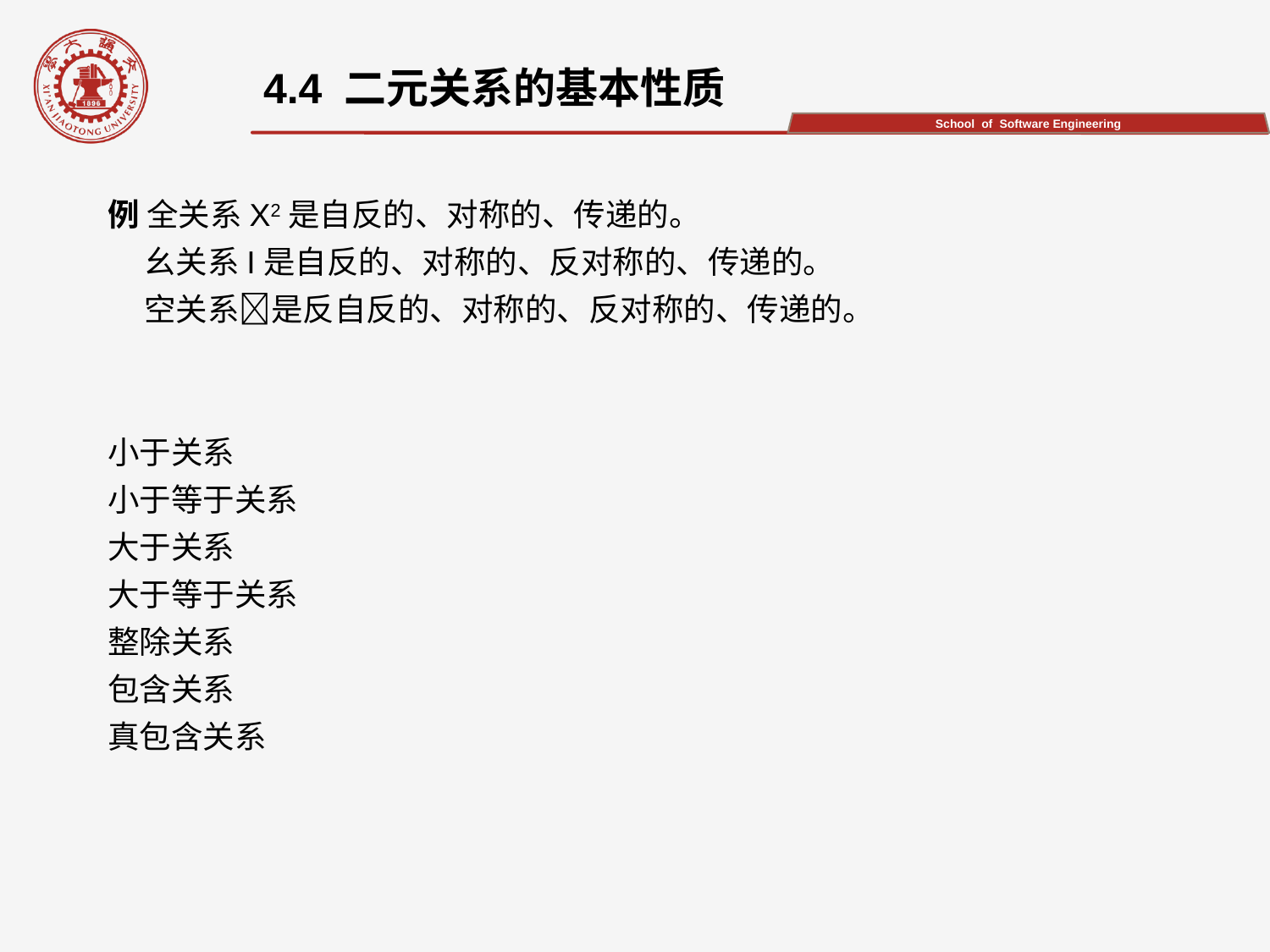

4.4 二元关系的基本性质

例 全关系X2是自反的、对称的、传递的。
    幺关系I是自反的、对称的、反对称的、传递的。
    空关系∅是反自反的、对称的、反对称的、传递的。

小于关系
小于等于关系
大于关系
大于等于关系
整除关系
包含关系
真包含关系